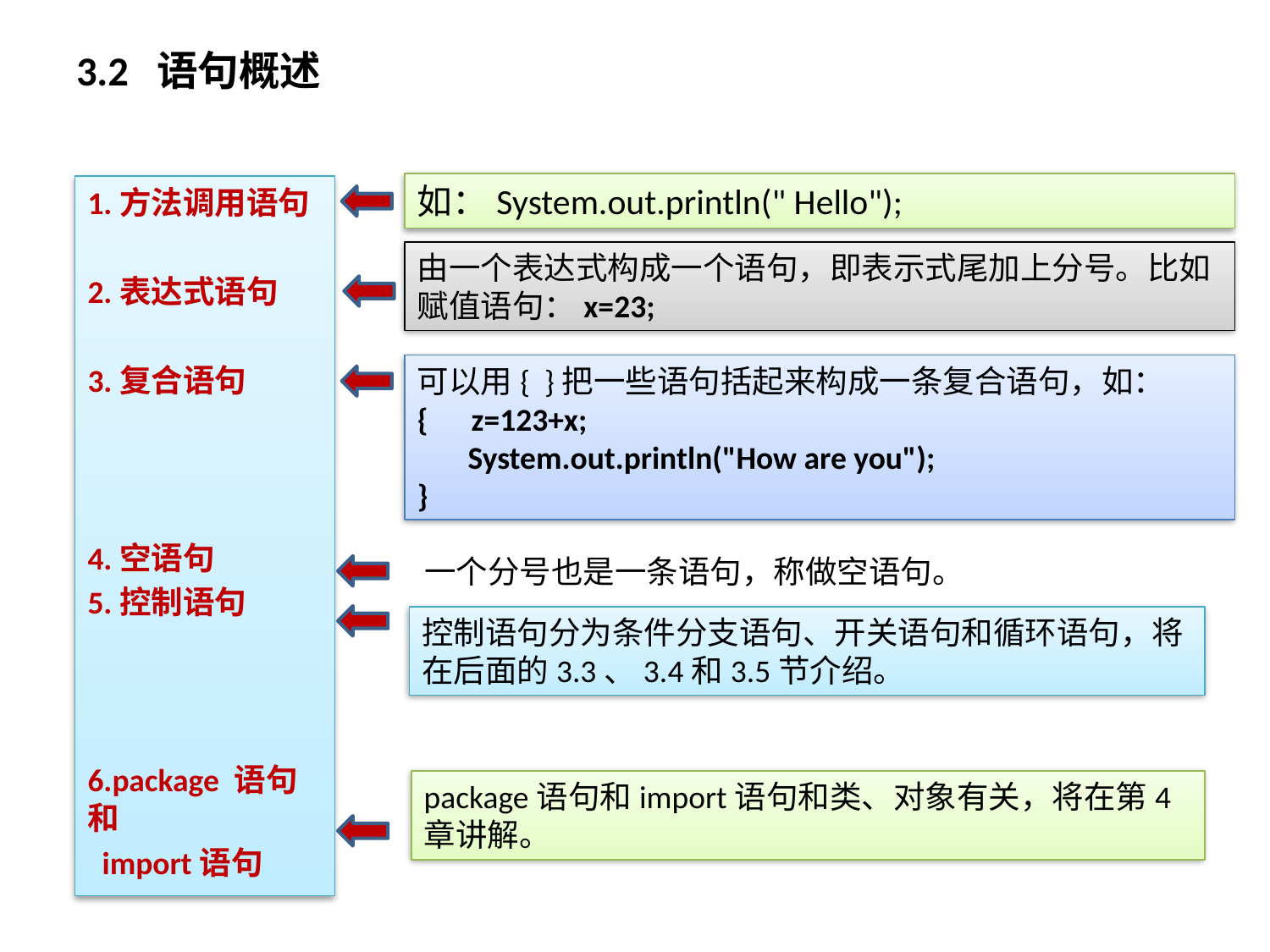

# 3.2  语句概述
如：System.out.println(" Hello");
1.方法调用语句

2.表达式语句

3.复合语句

4.空语句
5.控制语句

6.package 语句和
  import语句

由一个表达式构成一个语句，即表示式尾加上分号。比如赋值语句：x=23;

可以用{  }把一些语句括起来构成一条复合语句，如：
{      z=123+x;
       System.out.println("How are you");
}

一个分号也是一条语句，称做空语句。

控制语句分为条件分支语句、开关语句和循环语句，将在后面的3.3、3.4和3.5节介绍。
package语句和import语句和类、对象有关，将在第4章讲解。